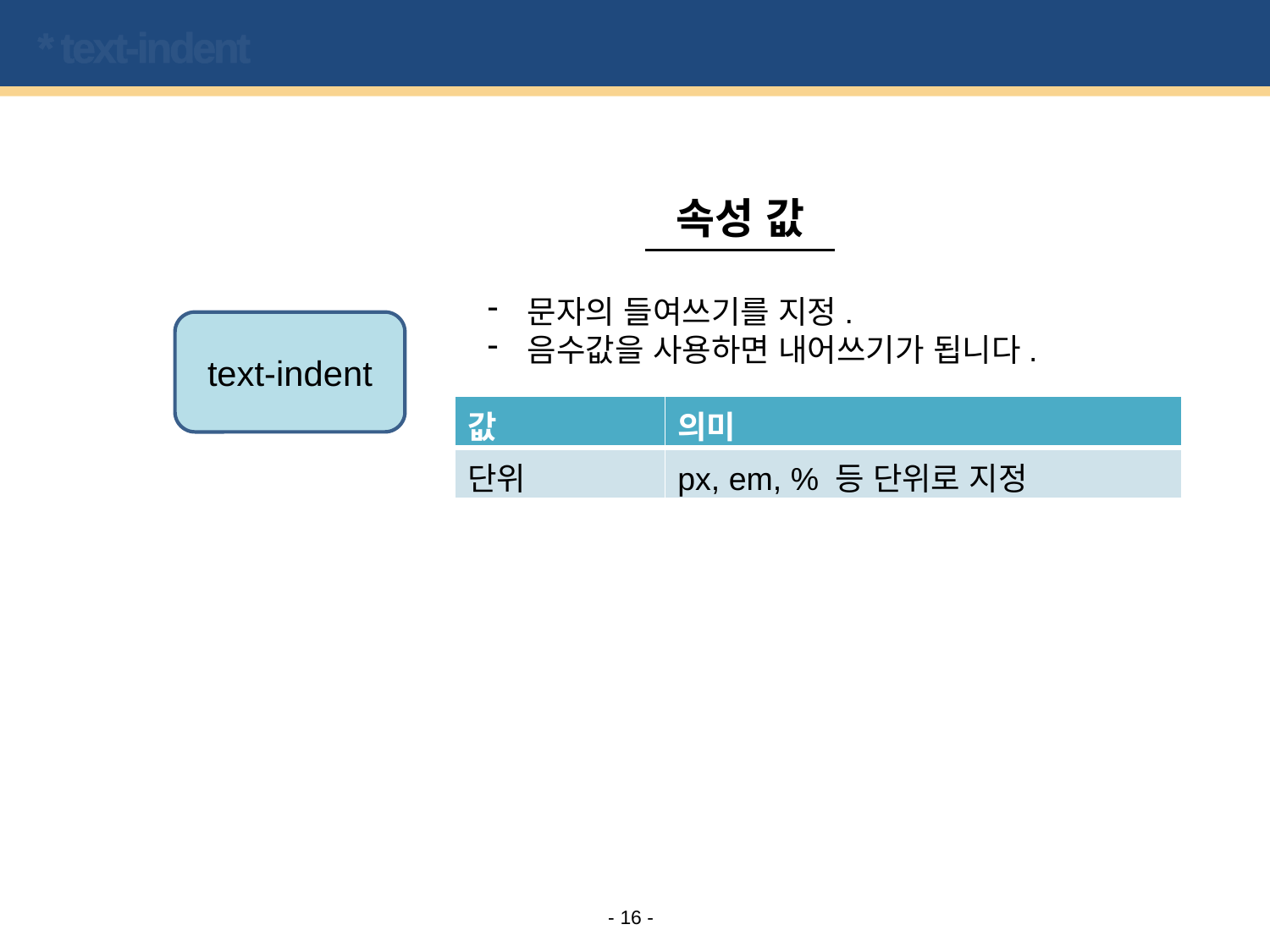

# * text-indent
속성 값
문자의 들여쓰기를 지정.
음수값을 사용하면 내어쓰기가 됩니다.
text-indent
| 값 | 의미 |
| --- | --- |
| 단위 | px, em, % 등 단위로 지정 |